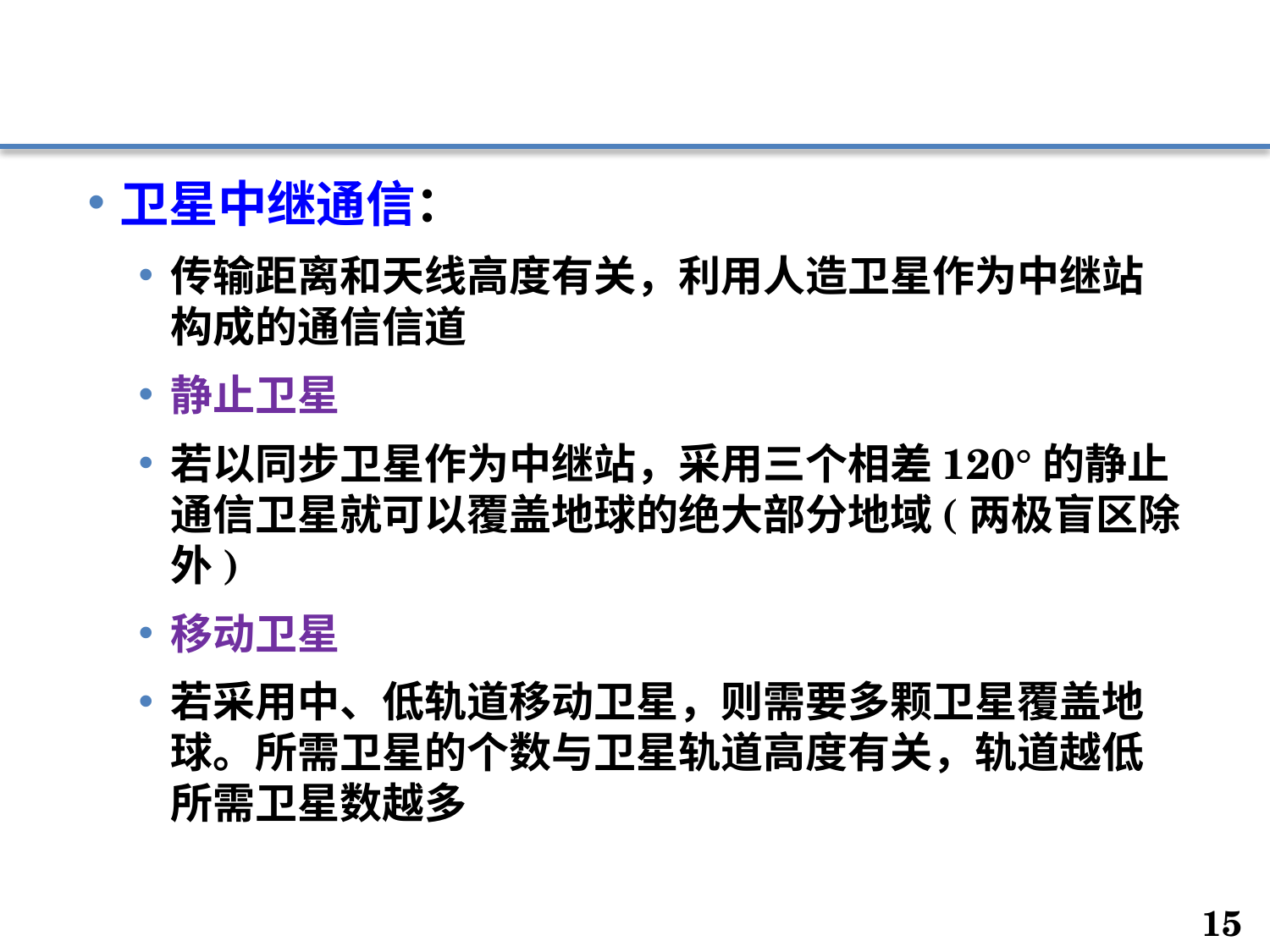

#
卫星中继通信：
传输距离和天线高度有关，利用人造卫星作为中继站构成的通信信道
静止卫星
若以同步卫星作为中继站，采用三个相差120°的静止通信卫星就可以覆盖地球的绝大部分地域(两极盲区除外)
移动卫星
若采用中、低轨道移动卫星，则需要多颗卫星覆盖地球。所需卫星的个数与卫星轨道高度有关，轨道越低所需卫星数越多
15